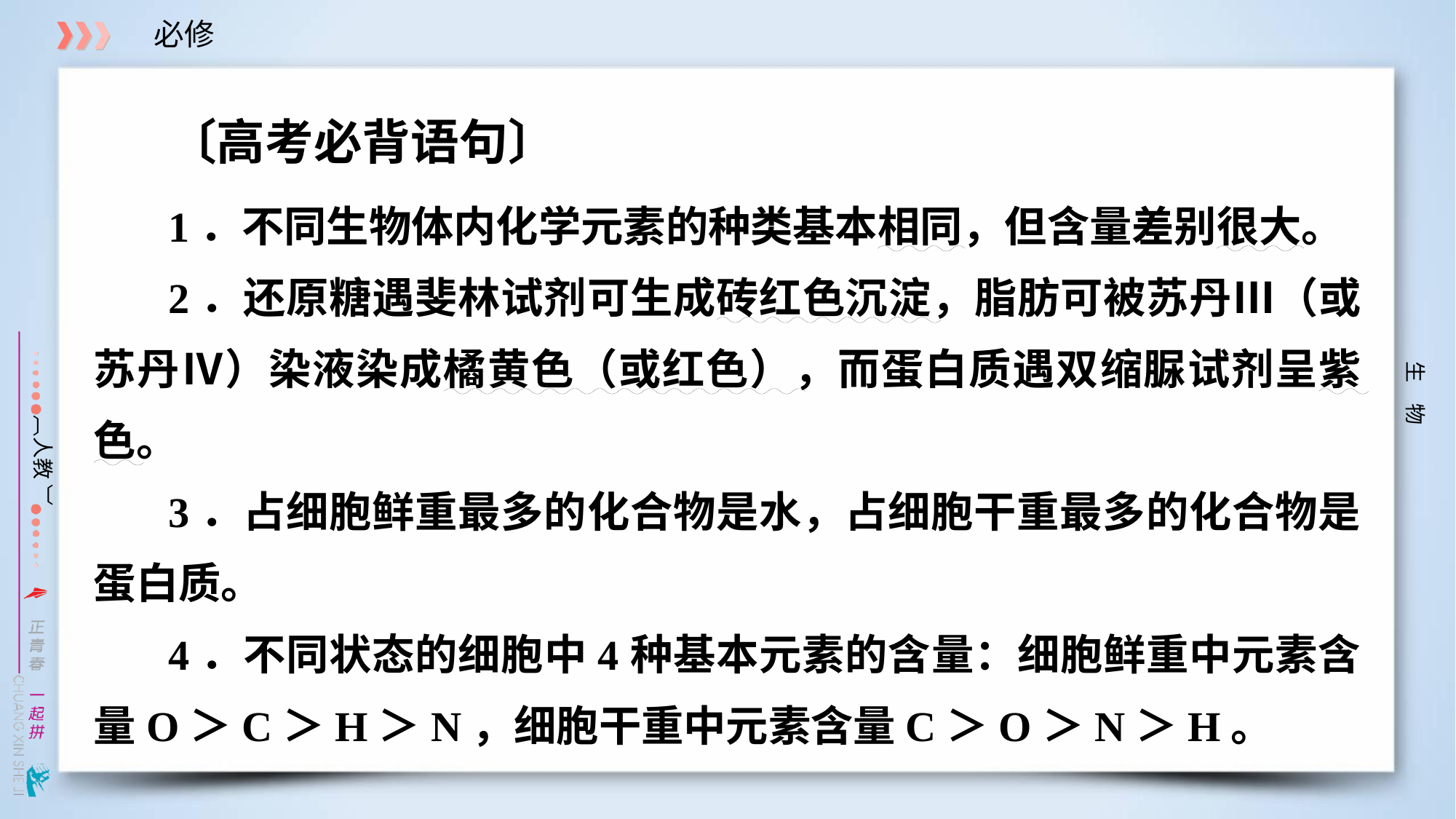

〔高考必背语句〕
1．不同生物体内化学元素的种类基本相同，但含量差别很大。
2．还原糖遇斐林试剂可生成砖红色沉淀，脂肪可被苏丹Ⅲ（或苏丹Ⅳ）染液染成橘黄色（或红色），而蛋白质遇双缩脲试剂呈紫色。
3．占细胞鲜重最多的化合物是水，占细胞干重最多的化合物是蛋白质。
4．不同状态的细胞中4种基本元素的含量：细胞鲜重中元素含量O＞C＞H＞N，细胞干重中元素含量C＞O＞N＞H。